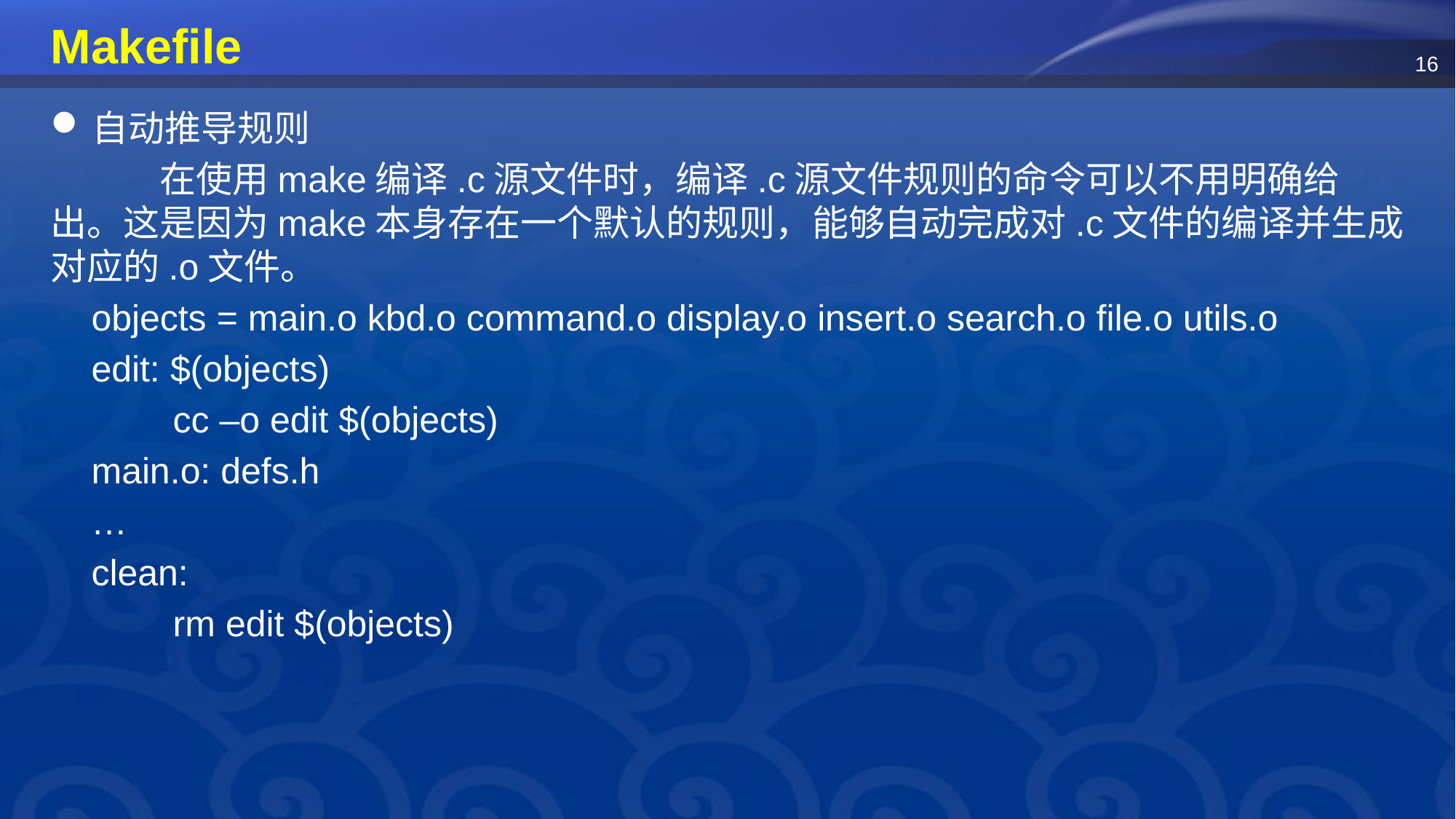

# Makefile
自动推导规则
	在使用make编译.c源文件时，编译.c源文件规则的命令可以不用明确给出。这是因为make本身存在一个默认的规则，能够自动完成对.c文件的编译并生成对应的.o文件。
    objects = main.o kbd.o command.o display.o insert.o search.o file.o utils.o
    edit: $(objects)
            cc –o edit $(objects)
    main.o: defs.h
    …
    clean:
            rm edit $(objects)